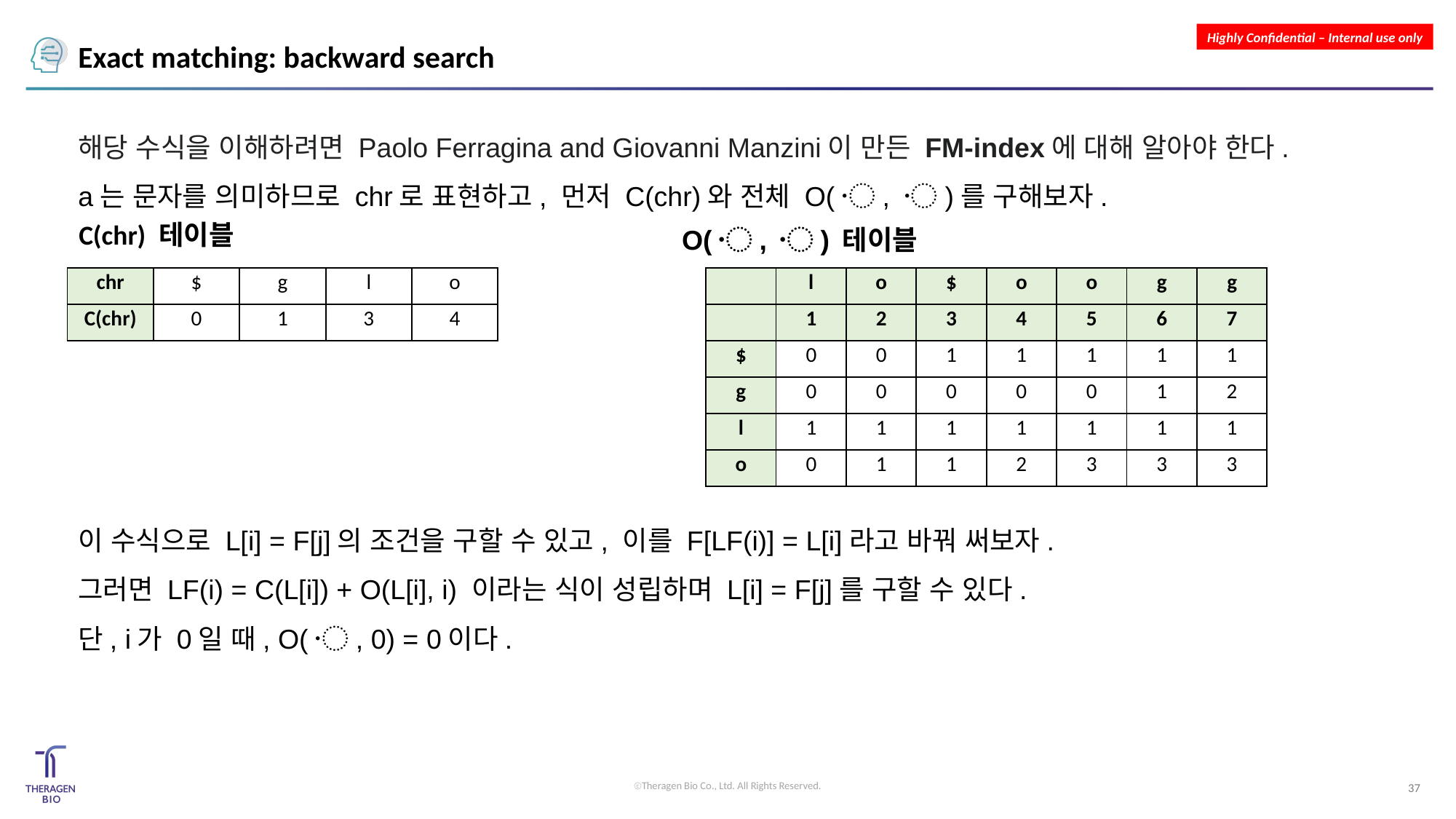

# Exact matching: backward search
해당 수식을 이해하려면 Paolo Ferragina and Giovanni Manzini이 만든 FM-index에 대해 알아야 한다.
a는 문자를 의미하므로 chr로 표현하고, 먼저 C(chr)와 전체 O(〮, 〮)를 구해보자.

이 수식으로 L[i] = F[j]의 조건을 구할 수 있고, 이를 F[LF(i)] = L[i]라고 바꿔 써보자.
그러면 LF(i) = C(L[i]) + O(L[i], i) 이라는 식이 성립하며 L[i] = F[j]를 구할 수 있다.
단, i가 0일 때, O(〮, 0) = 0이다.
C(chr) 테이블
O(〮, 〮) 테이블
| chr | $ | g | l | o |
| --- | --- | --- | --- | --- |
| C(chr) | 0 | 1 | 3 | 4 |
|  | l | o | $ | o | o | g | g |
| --- | --- | --- | --- | --- | --- | --- | --- |
|  | 1 | 2 | 3 | 4 | 5 | 6 | 7 |
| $ | 0 | 0 | 1 | 1 | 1 | 1 | 1 |
| g | 0 | 0 | 0 | 0 | 0 | 1 | 2 |
| l | 1 | 1 | 1 | 1 | 1 | 1 | 1 |
| o | 0 | 1 | 1 | 2 | 3 | 3 | 3 |
37